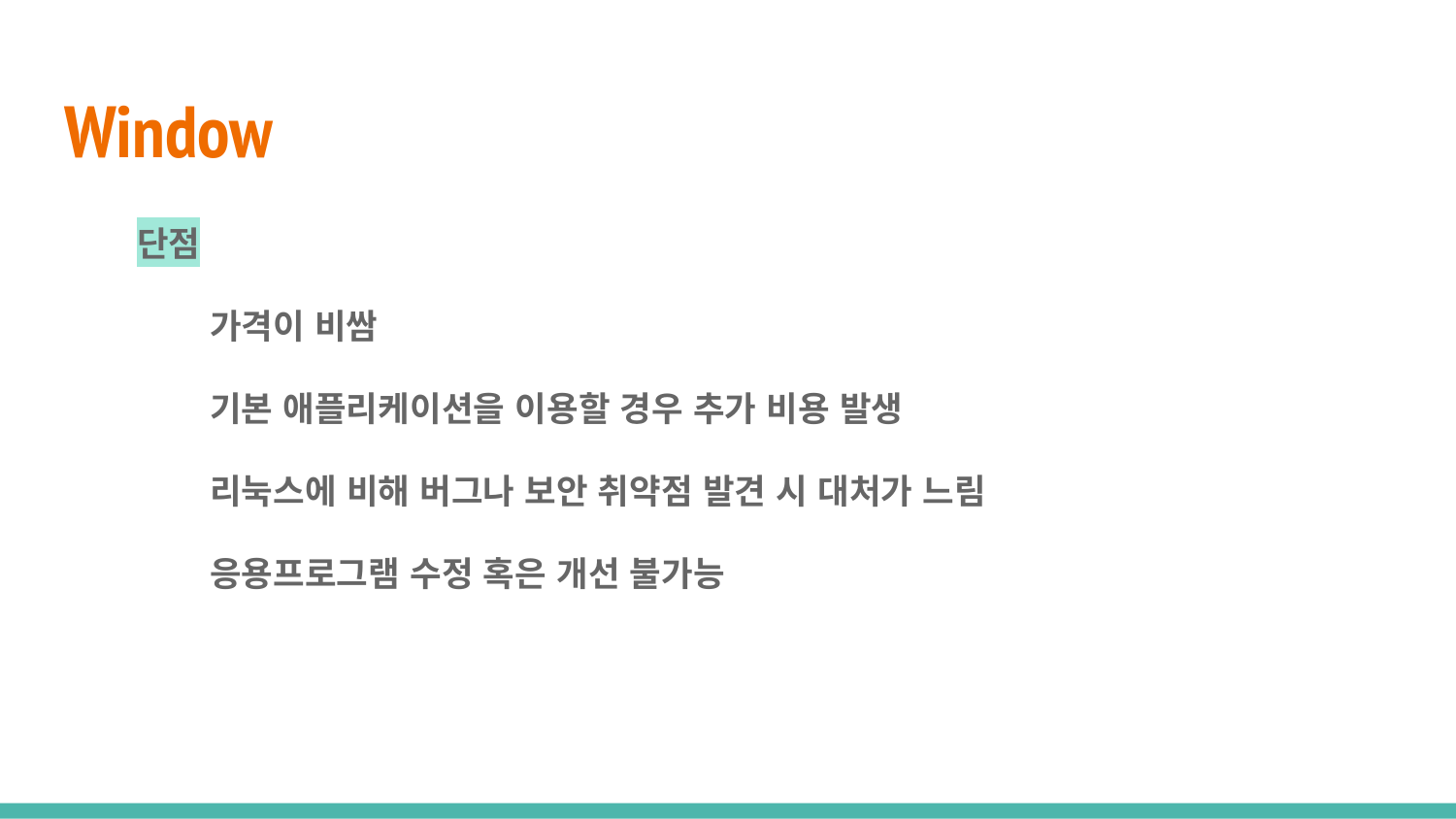

# Window
단점
가격이 비쌈
기본 애플리케이션을 이용할 경우 추가 비용 발생
리눅스에 비해 버그나 보안 취약점 발견 시 대처가 느림
응용프로그램 수정 혹은 개선 불가능